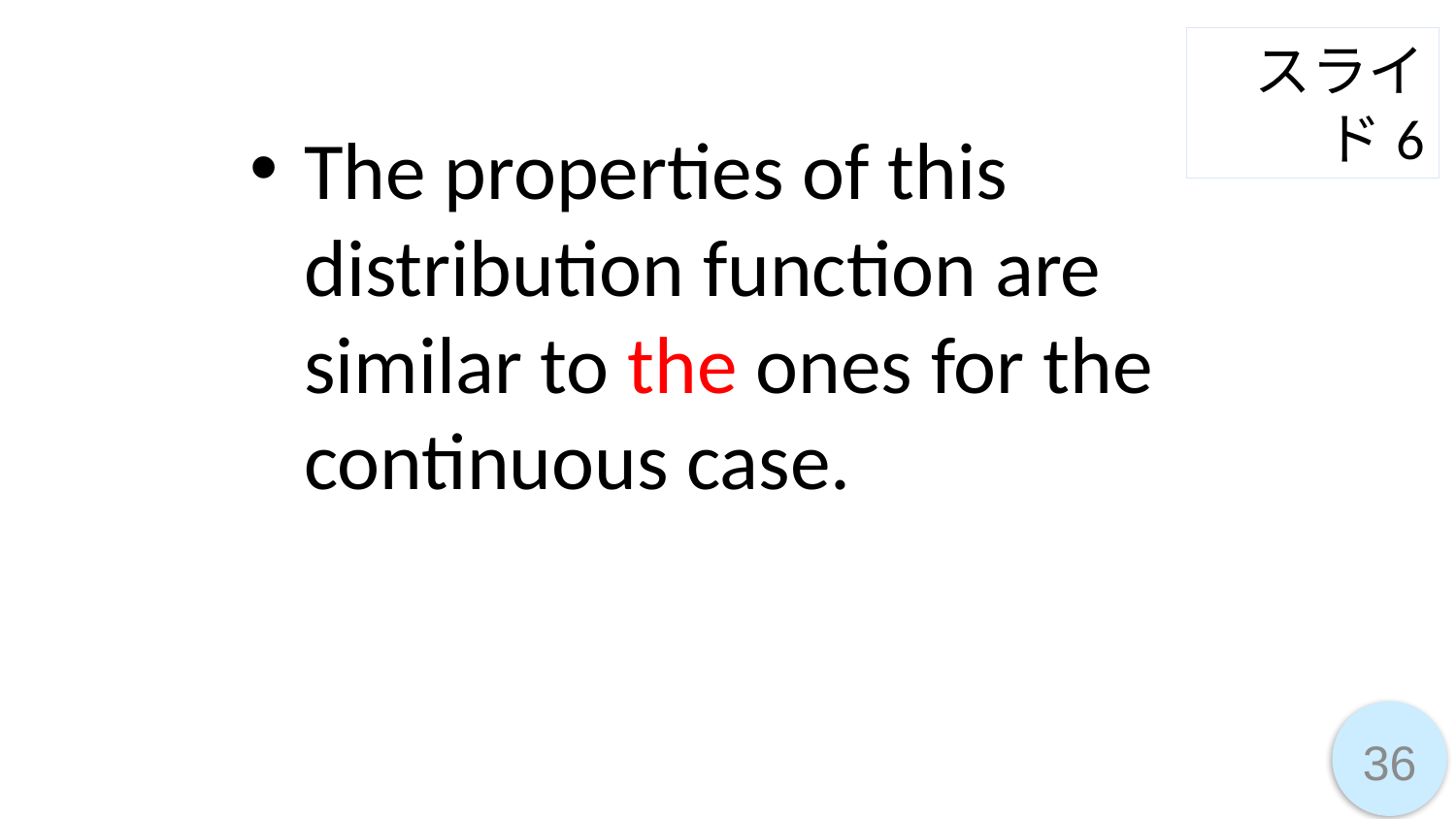

スライド6
The properties of this distribution function are similar to the ones for the continuous case.
36